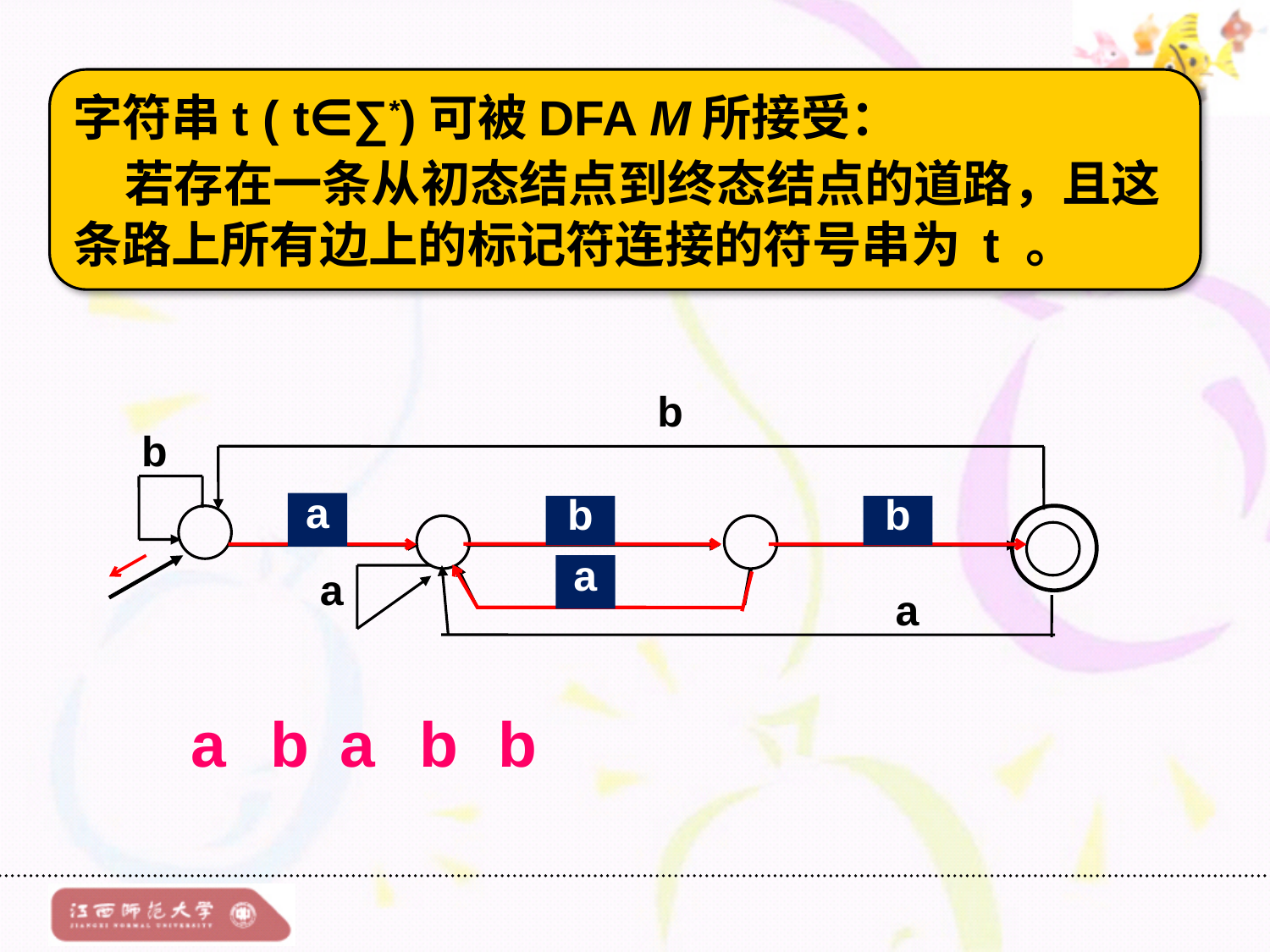

字符串t ( t∈∑*)可被DFA M所接受：
   若存在一条从初态结点到终态结点的道路，且这条路上所有边上的标记符连接的符号串为 t 。
b
b

a
b
b

a
a
a

a
b
b
a
a
b
a
b
b